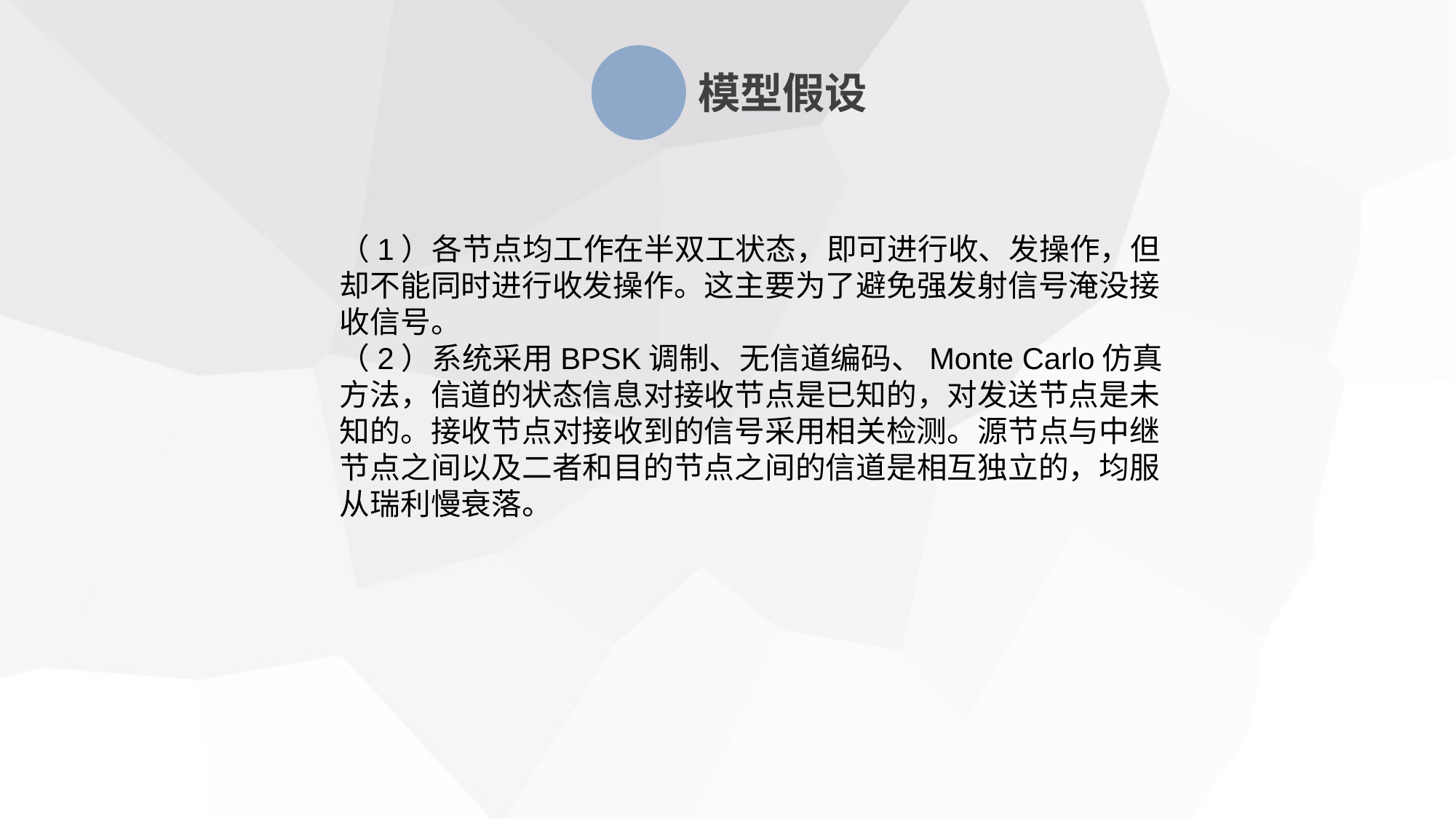

模型假设
（1）各节点均工作在半双工状态，即可进行收、发操作，但却不能同时进行收发操作。这主要为了避免强发射信号淹没接收信号。
（2）系统采用BPSK调制、无信道编码、Monte Carlo仿真方法，信道的状态信息对接收节点是已知的，对发送节点是未知的。接收节点对接收到的信号采用相关检测。源节点与中继节点之间以及二者和目的节点之间的信道是相互独立的，均服从瑞利慢衰落。